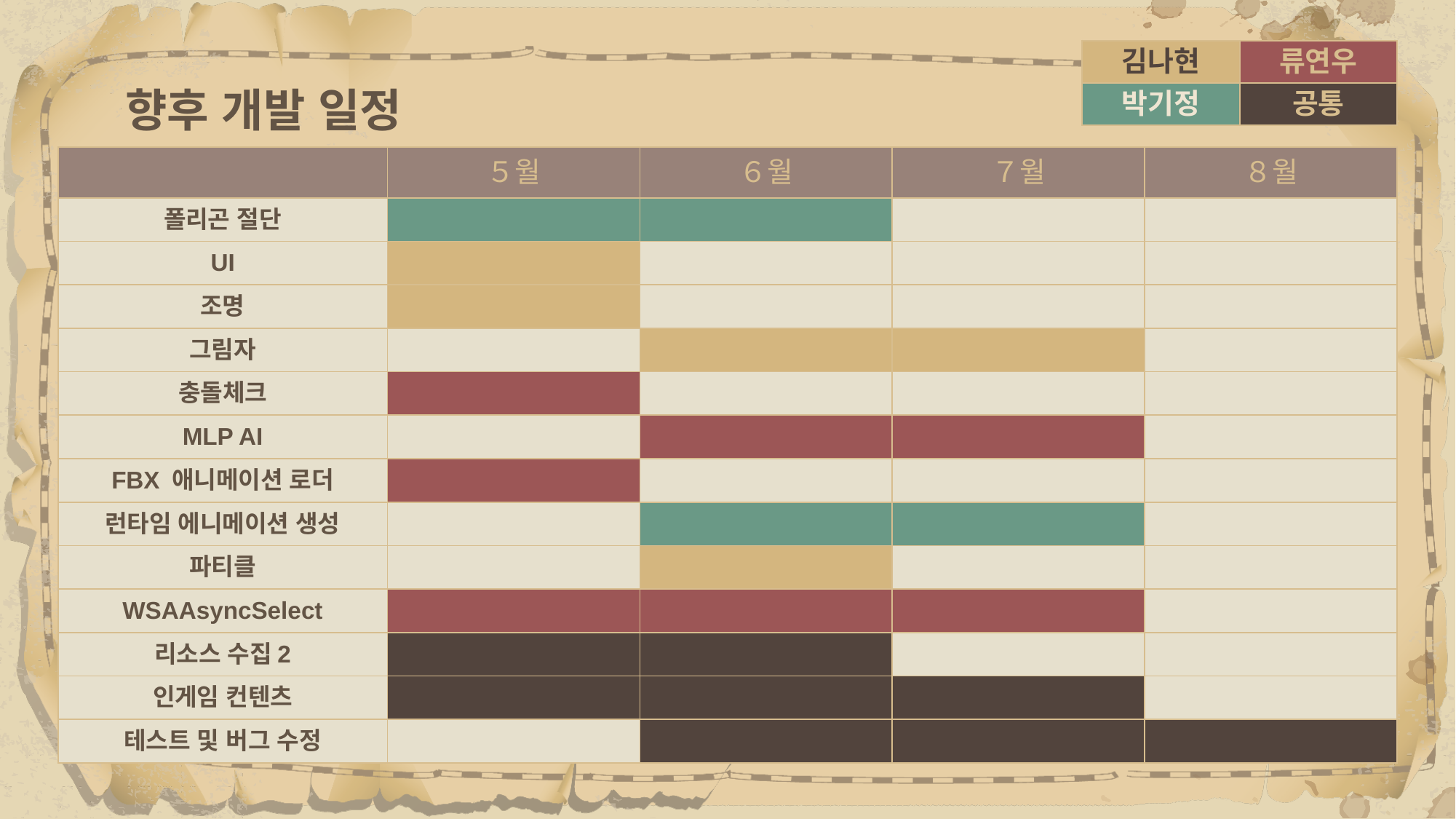

| 김나현 | 류연우 |
| --- | --- |
| 박기정 | 공통 |
# 향후 개발 일정
|  | ５월 | ６월 | ７월 | ８월 |
| --- | --- | --- | --- | --- |
| 폴리곤 절단 |  |  |  |  |
| UI |  |  |  |  |
| 조명 |  |  |  |  |
| 그림자 |  |  |  |  |
| 충돌체크 |  |  |  |  |
| MLP AI |  |  |  |  |
| FBX 애니메이션 로더 |  |  |  |  |
| 런타임 에니메이션 생성 |  |  |  |  |
| 파티클 |  |  |  |  |
| WSAAsyncSelect |  |  |  |  |
| 리소스 수집2 |  |  |  |  |
| 인게임 컨텐츠 |  |  |  |  |
| 테스트 및 버그 수정 |  |  |  |  |